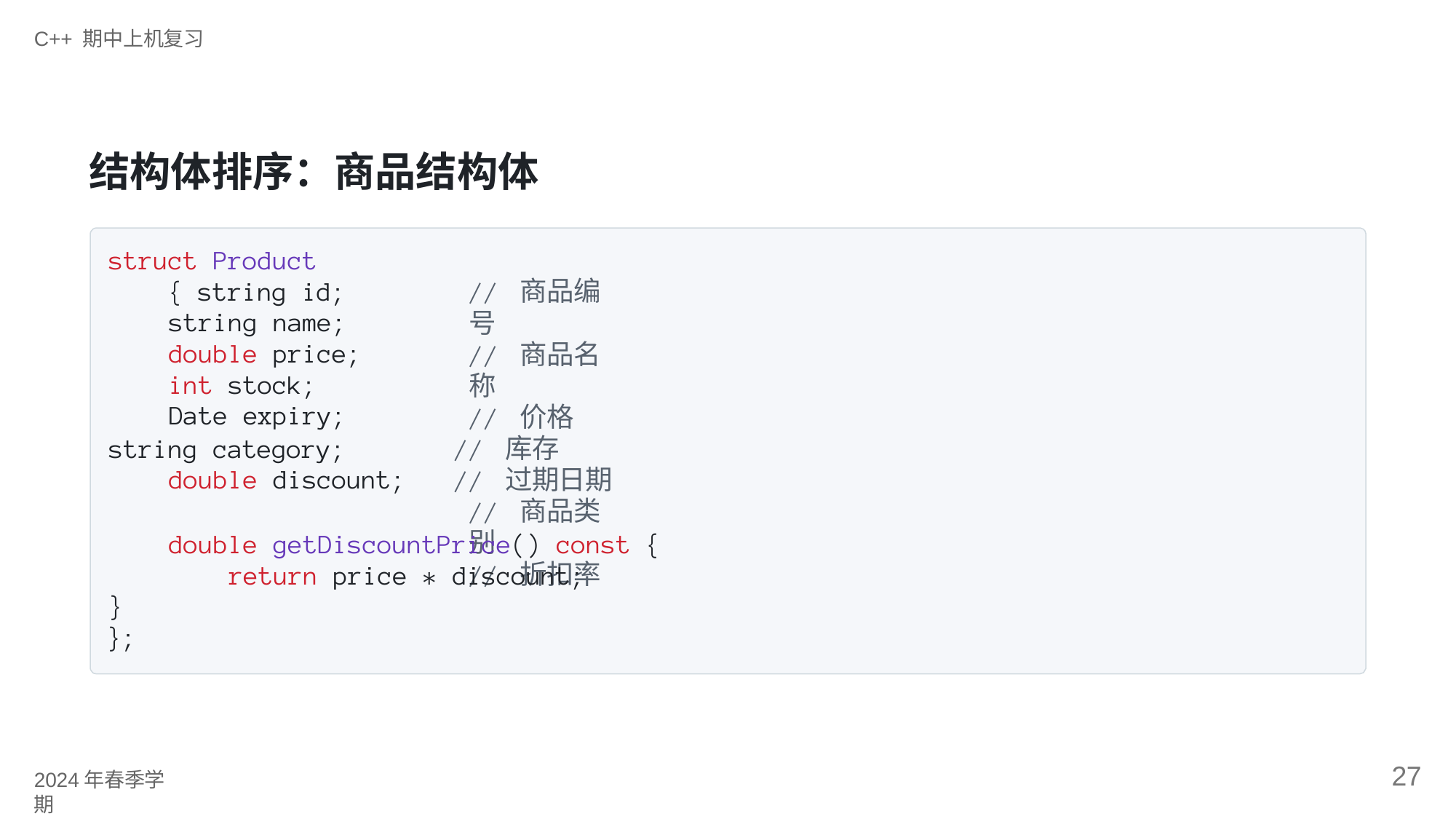

C++ 期中上机复习
# 结构体排序：商品结构体

struct Product { string id; string name; double price; int stock; Date expiry;
string category; double discount;
// 商品编号
// 商品名称
// 价格
// 库存
// 过期日期
// 商品类别
// 折扣率
double getDiscountPrice() const { return price * discount;
}
};
27
2024年春季学期